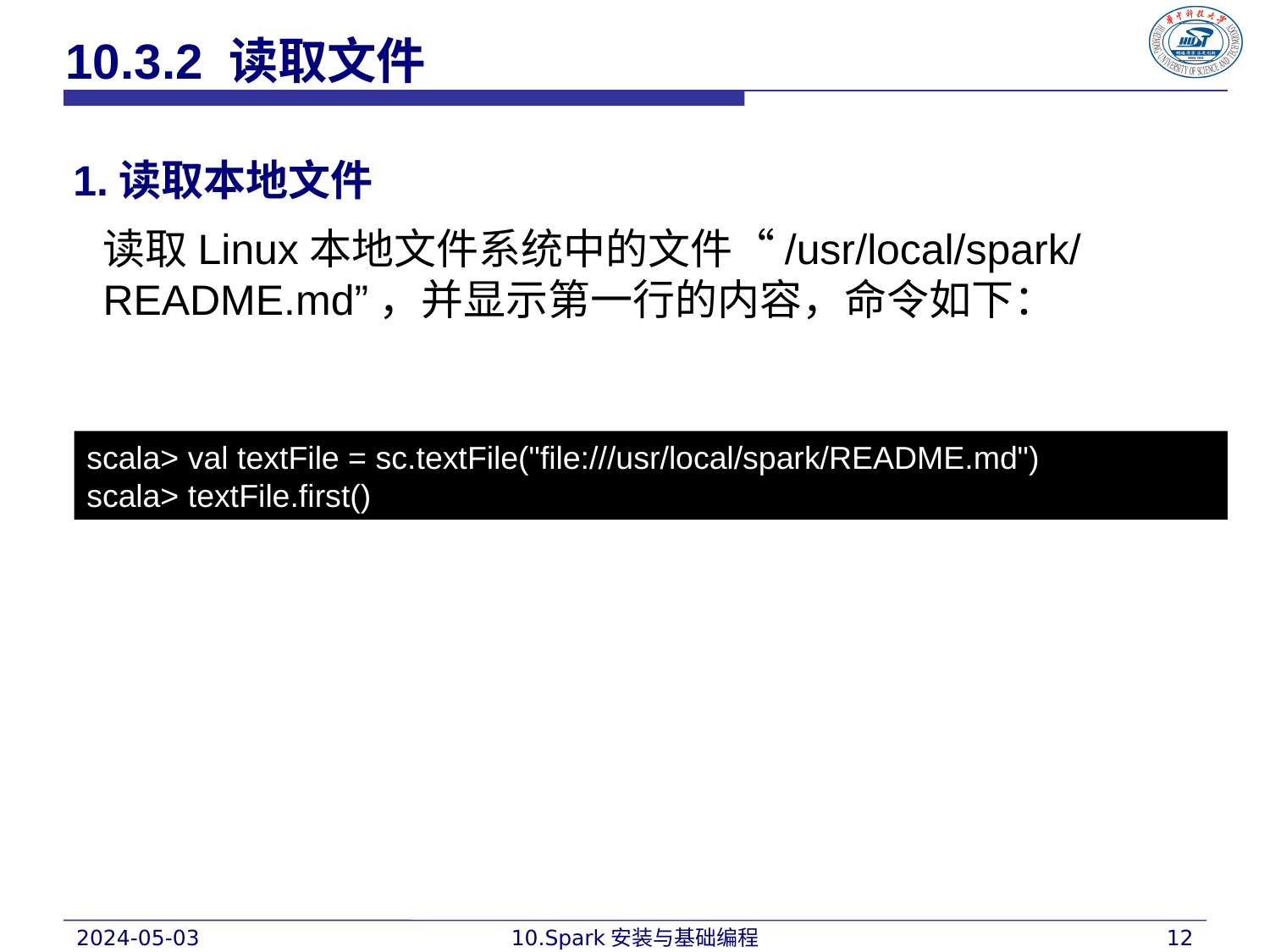

10.3.2 读取文件
1.读取本地文件
读取Linux本地文件系统中的文件“/usr/local/spark/README.md”，并显示第一行的内容，命令如下：
scala> val textFile = sc.textFile("file:///usr/local/spark/README.md")
scala> textFile.first()
2024-05-03
10.Spark安装与基础编程
12